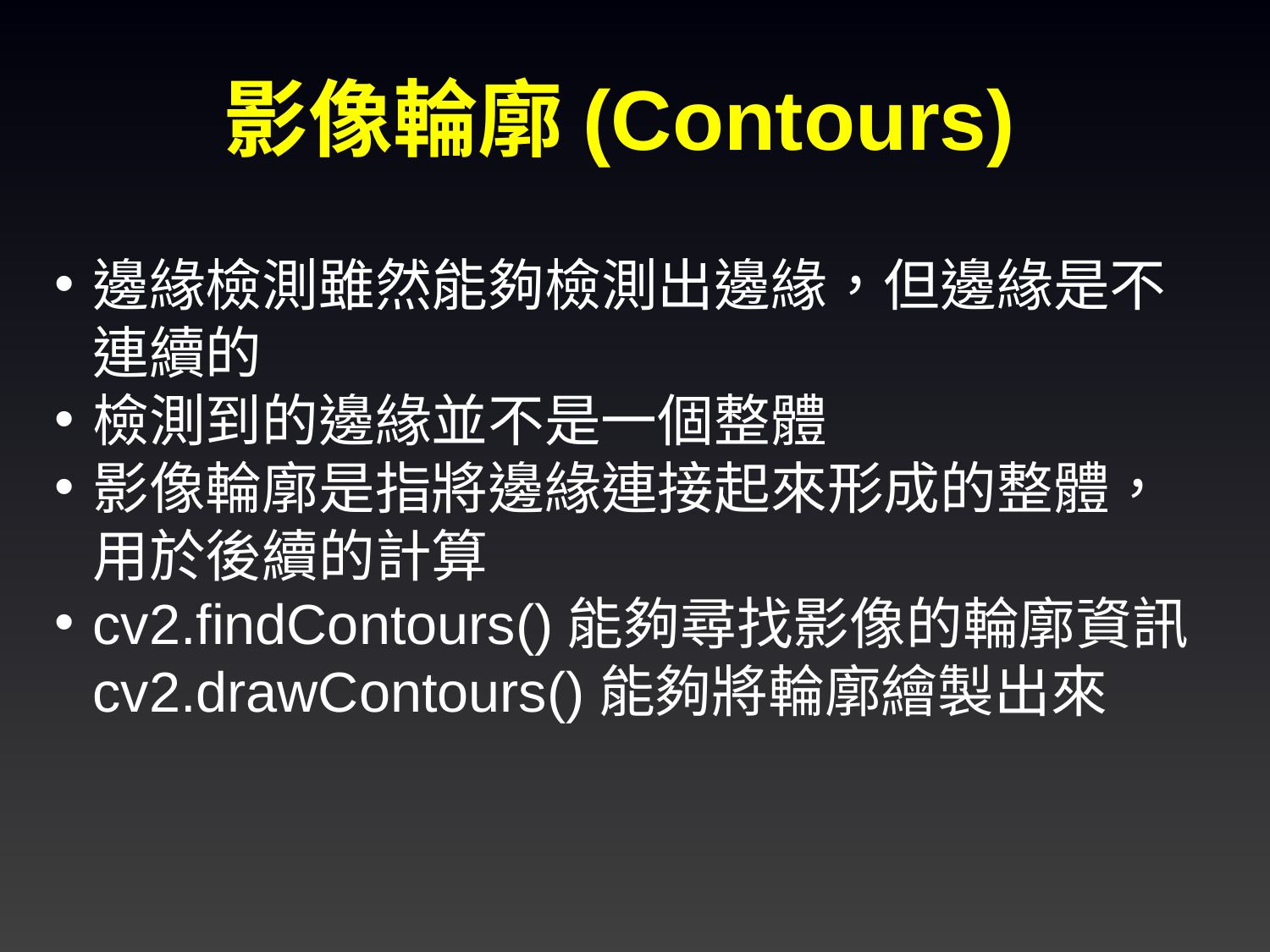

影像輪廓(Contours)
邊緣檢測雖然能夠檢測出邊緣，但邊緣是不連續的
檢測到的邊緣並不是一個整體
影像輪廓是指將邊緣連接起來形成的整體，用於後續的計算
cv2.findContours()能夠尋找影像的輪廓資訊cv2.drawContours()能夠將輪廓繪製出來